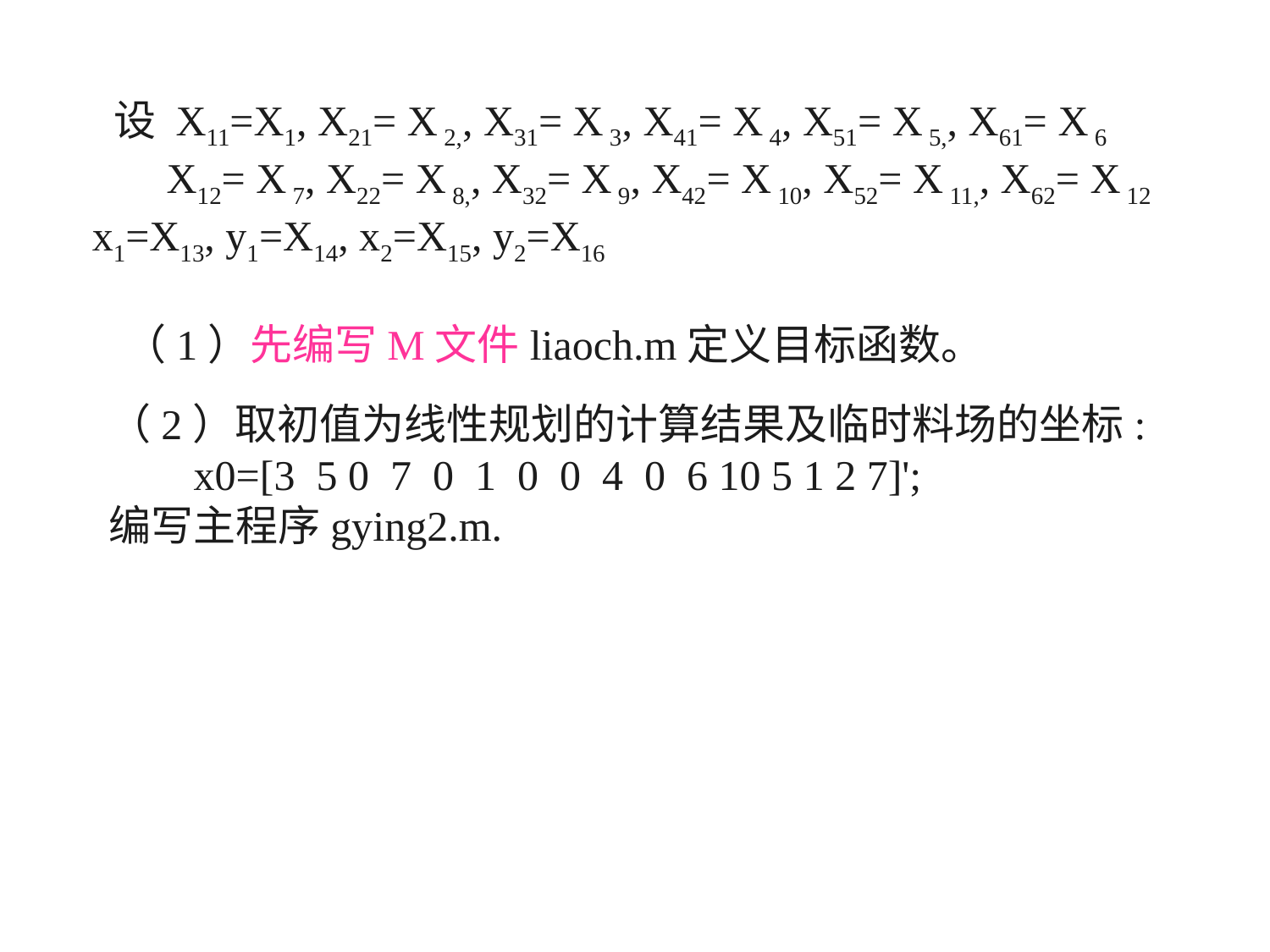

设 X11=X1, X21= X 2,, X31= X 3, X41= X 4, X51= X 5,, X61= X 6
     X12= X 7, X22= X 8,, X32= X 9, X42= X 10, X52= X 11,, X62= X 12
         x1=X13, y1=X14, x2=X15, y2=X16
（1）先编写M文件liaoch.m定义目标函数。

（2）取初值为线性规划的计算结果及临时料场的坐标:
        x0=[3  5 0  7  0  1  0  0  4  0  6 10 5 1 2 7]';
编写主程序gying2.m.